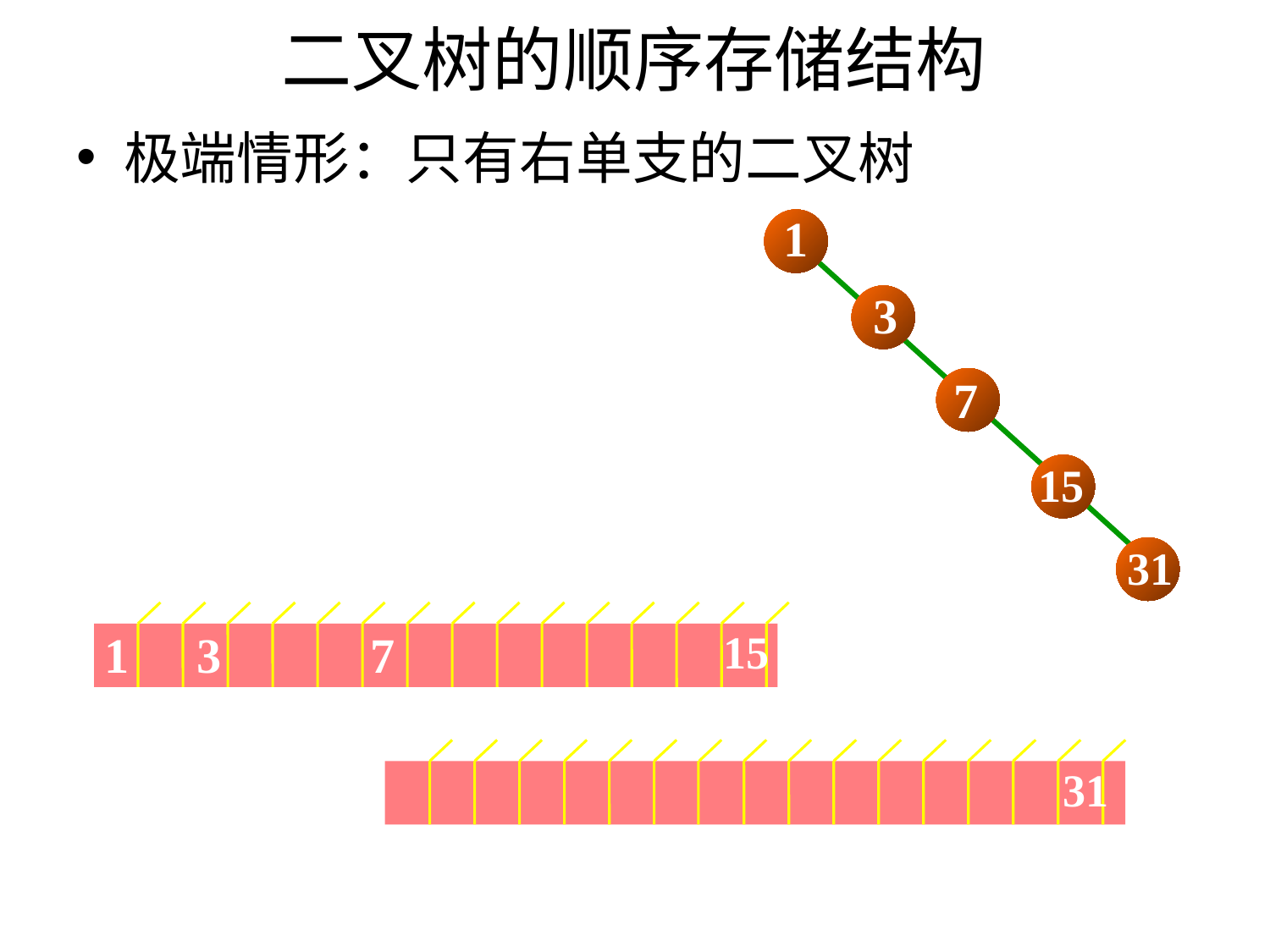

# 二叉树的顺序存储结构
极端情形：只有右单支的二叉树

1

3

7

15

31

15
1
3
7

31